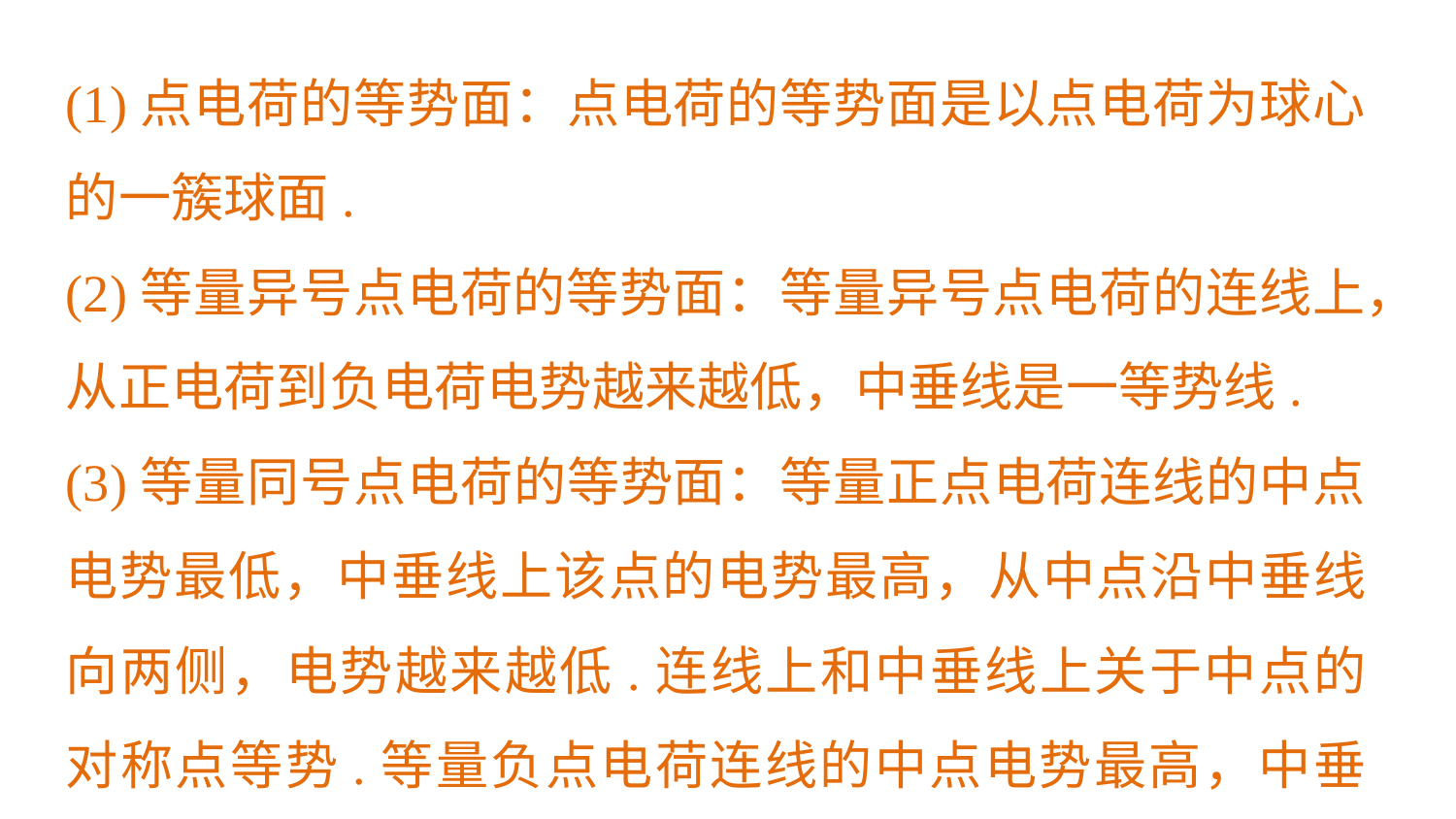

(1)点电荷的等势面：点电荷的等势面是以点电荷为球心的一簇球面.
(2)等量异号点电荷的等势面：等量异号点电荷的连线上，从正电荷到负电荷电势越来越低，中垂线是一等势线.
(3)等量同号点电荷的等势面：等量正点电荷连线的中点电势最低，中垂线上该点的电势最高，从中点沿中垂线向两侧，电势越来越低.连线上和中垂线上关于中点的对称点等势.等量负点电荷连线的中点电势最高，中垂线上